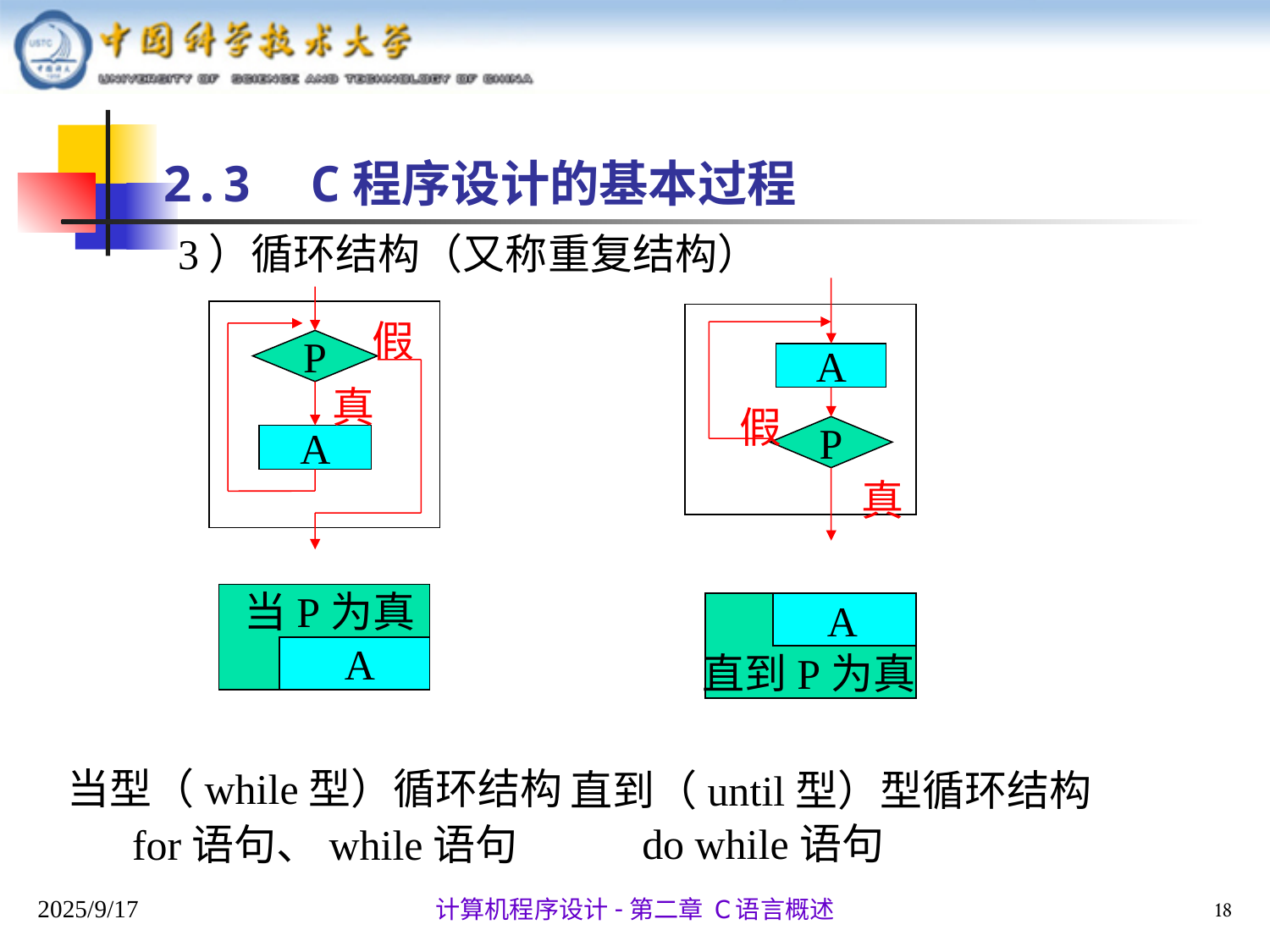

2.3  C程序设计的基本过程
3）循环结构（又称重复结构）

A
假
P
真

假
真
P

A

当P为真

A

A
直到P为真
当型（while型）循环结构
直到（until型）型循环结构
do while语句
for语句、while语句
2025/9/17
18
计算机程序设计-第二章 C语言概述